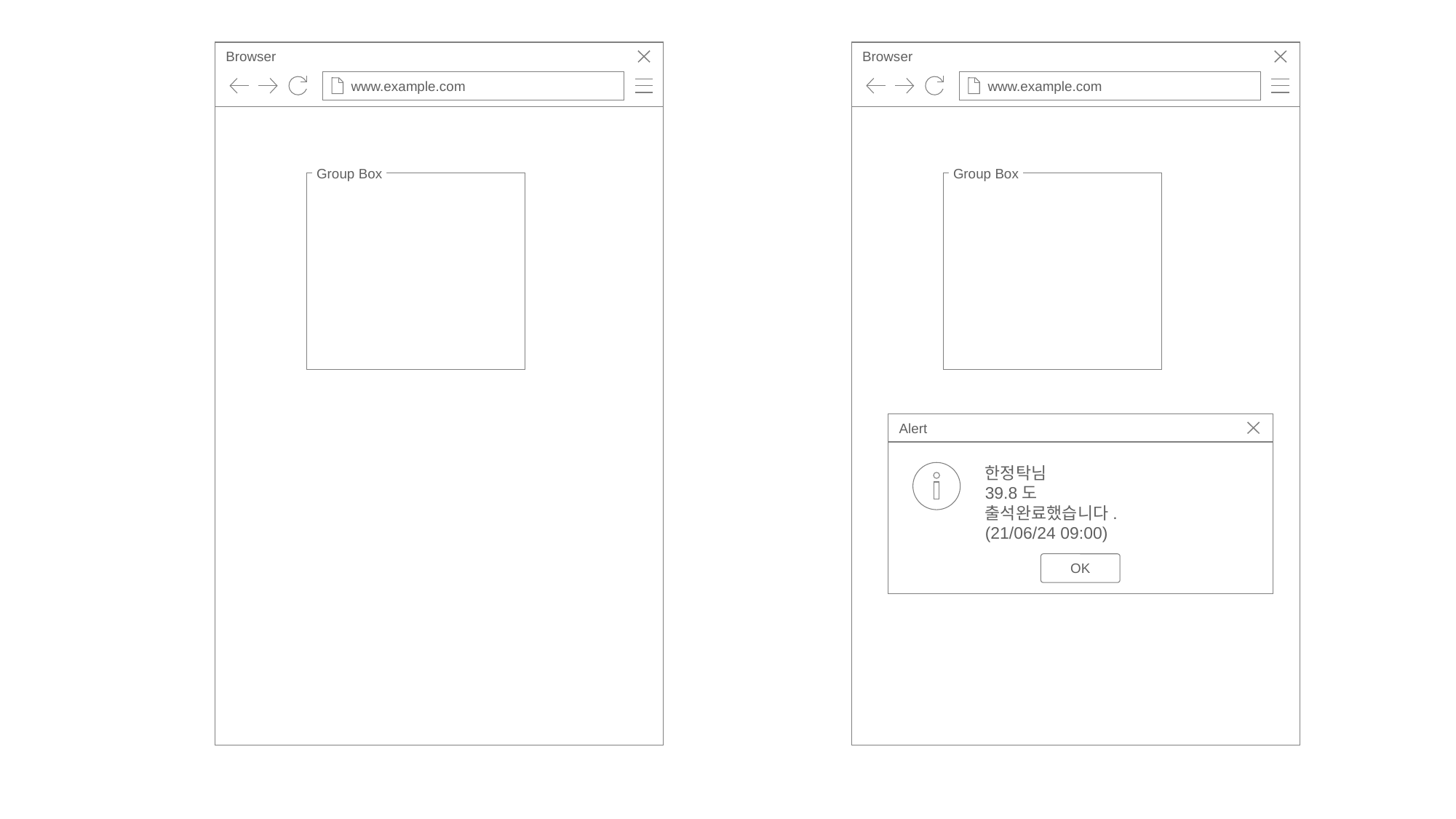

Browser

www.example.com

Browser

www.example.com

Group Box

Group Box

Alert

한정탁님
39.8도
출석완료했습니다.
(21/06/24 09:00)

Abort
Cancel
OK